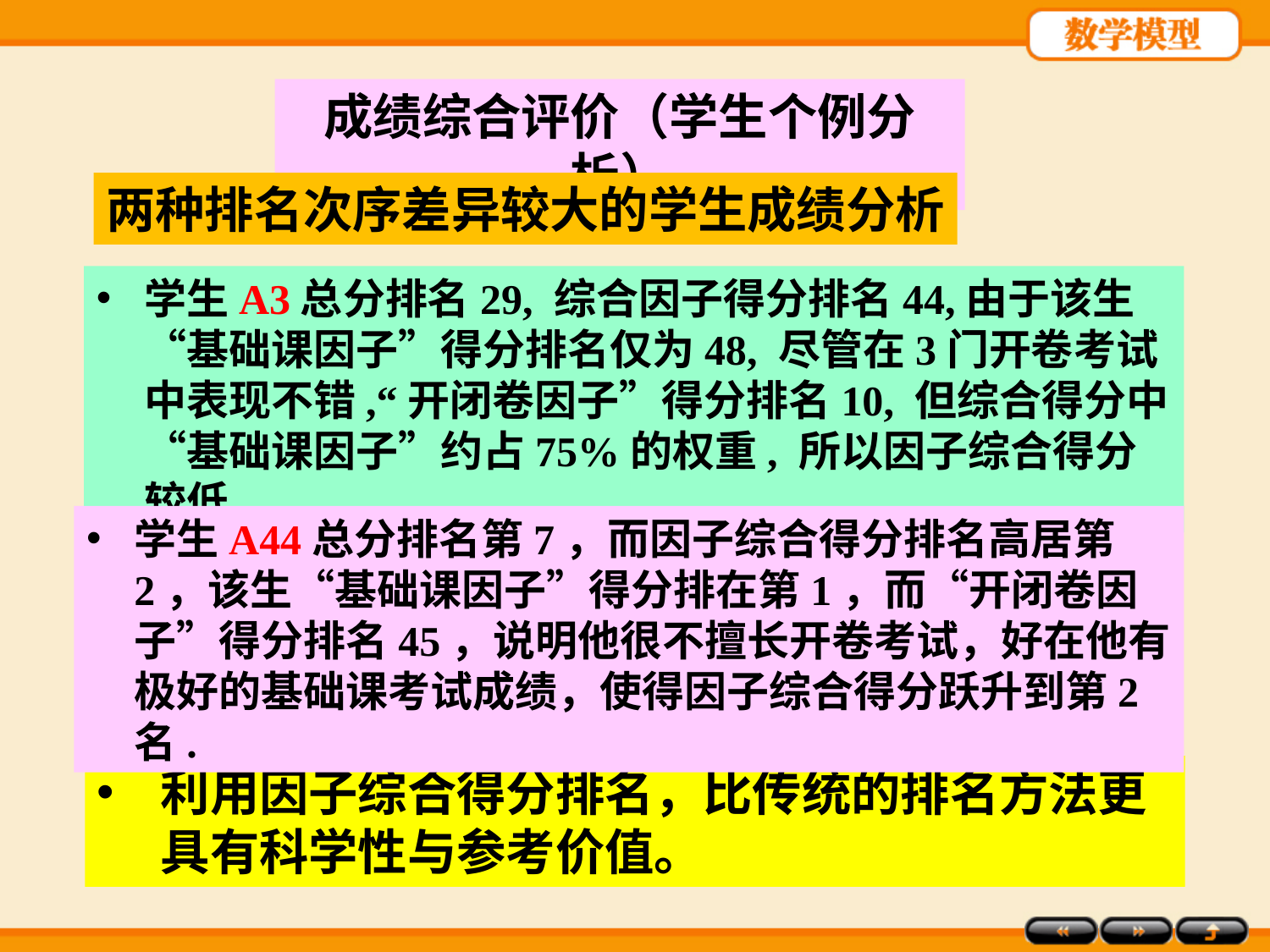

成绩综合评价（学生个例分析）
两种排名次序差异较大的学生成绩分析
学生A3总分排名29, 综合因子得分排名44,由于该生“基础课因子”得分排名仅为48, 尽管在3门开卷考试中表现不错,“开闭卷因子”得分排名10, 但综合得分中“基础课因子”约占75%的权重, 所以因子综合得分较低.
学生A44总分排名第7，而因子综合得分排名高居第2，该生“基础课因子”得分排在第1，而“开闭卷因子”得分排名45，说明他很不擅长开卷考试，好在他有极好的基础课考试成绩，使得因子综合得分跃升到第2名.
利用因子综合得分排名，比传统的排名方法更具有科学性与参考价值。